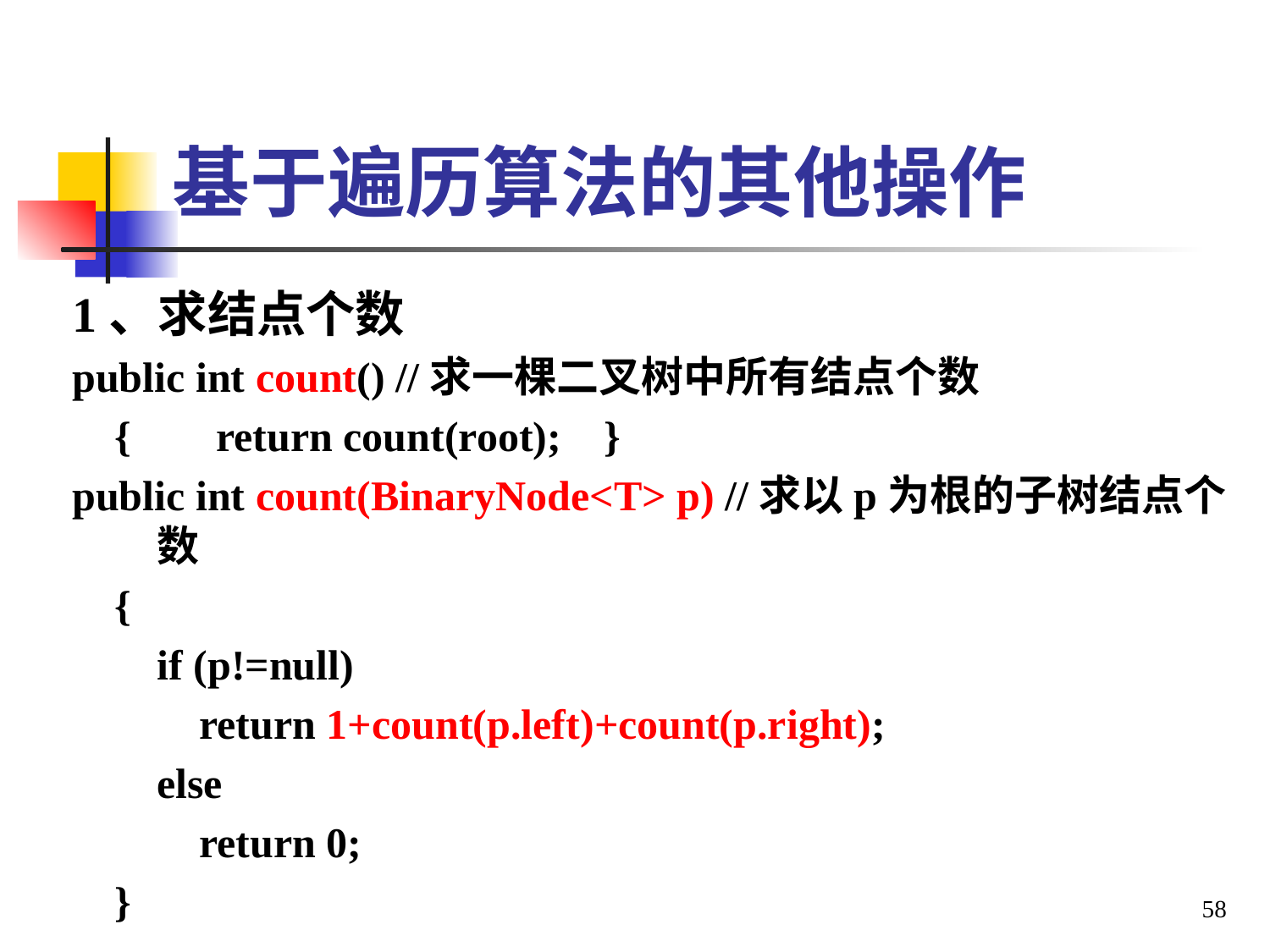

# 基于遍历算法的其他操作
1、求结点个数
public int count() //求一棵二叉树中所有结点个数
    {        return count(root);    }
public int count(BinaryNode<T> p) //求以p为根的子树结点个数
    {
        if (p!=null)
            return 1+count(p.left)+count(p.right);
        else
            return 0;
    }
58